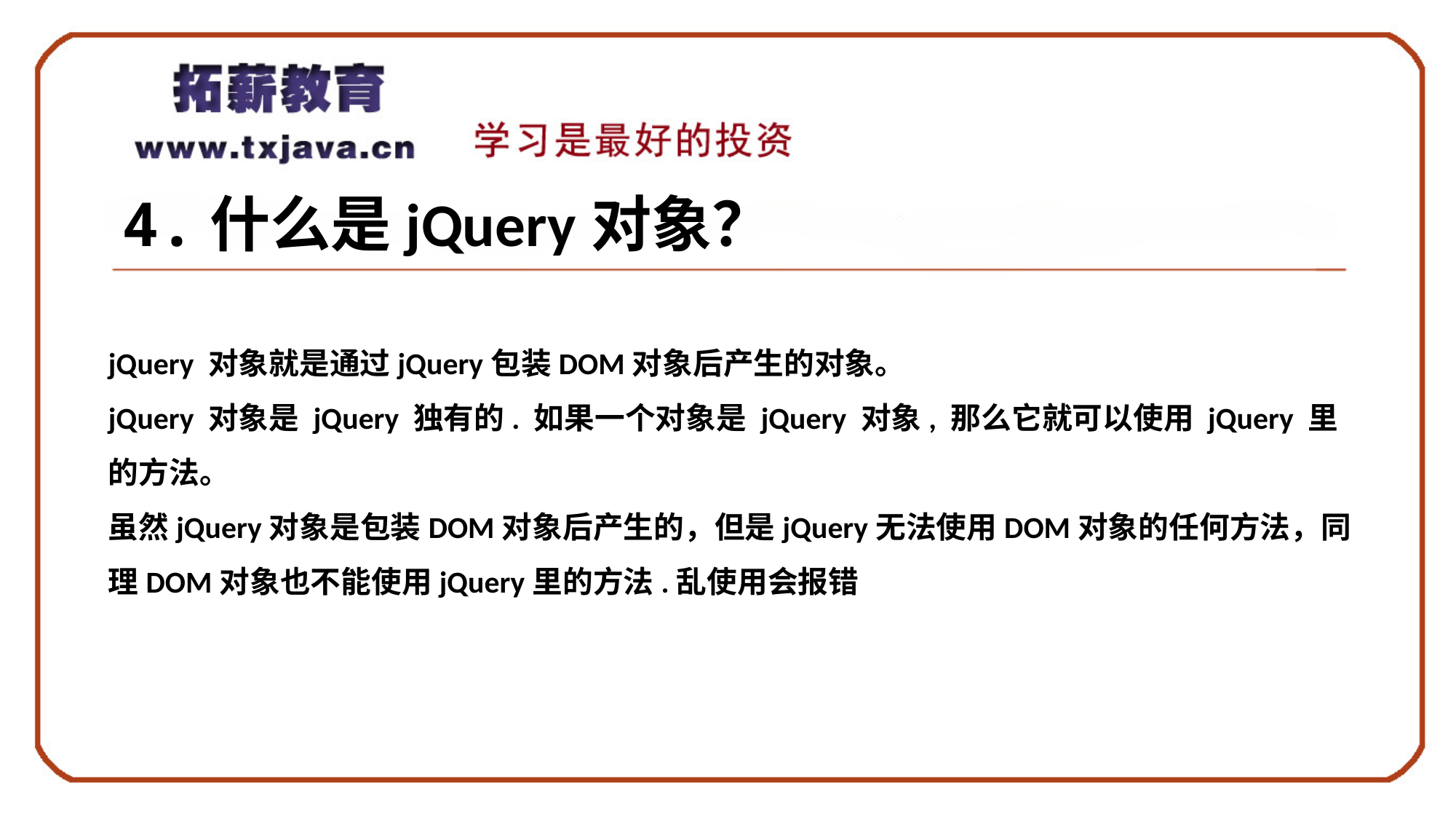

4.什么是jQuery对象？
jQuery 对象就是通过jQuery包装DOM对象后产生的对象。
jQuery 对象是 jQuery 独有的. 如果一个对象是 jQuery 对象, 那么它就可以使用 jQuery 里的方法。
虽然jQuery对象是包装DOM对象后产生的，但是jQuery无法使用DOM对象的任何方法，同理DOM对象也不能使用jQuery里的方法.乱使用会报错